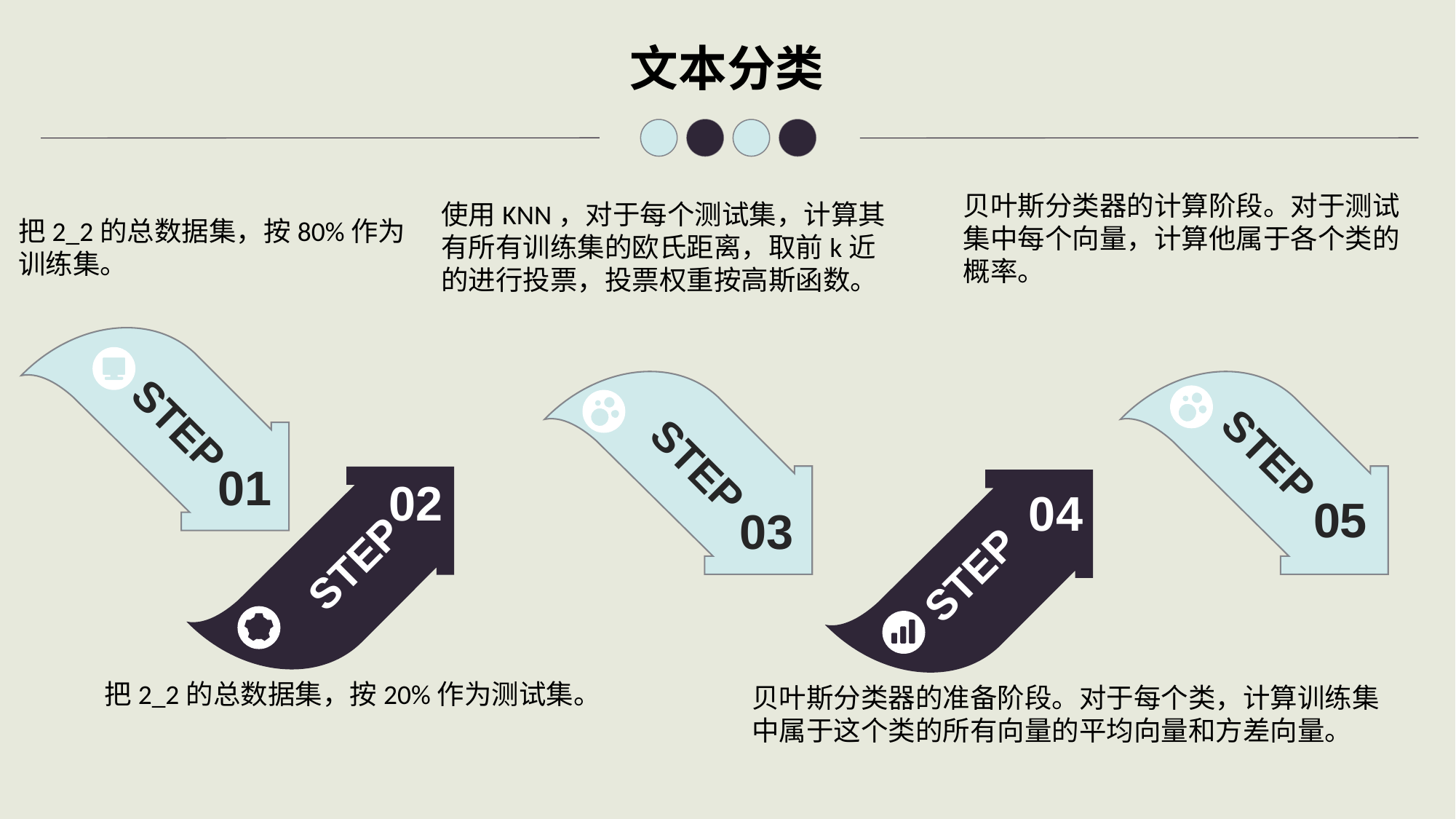

文本分类

贝叶斯分类器的计算阶段。对于测试集中每个向量，计算他属于各个类的概率。
使用KNN，对于每个测试集，计算其有所有训练集的欧氏距离，取前k近的进行投票，投票权重按高斯函数。
把2_2的总数据集，按80%作为训练集。

STEP
STEP
STEP
01

02

04
05
03
STEP
STEP

把2_2的总数据集，按20%作为测试集。
贝叶斯分类器的准备阶段。对于每个类，计算训练集中属于这个类的所有向量的平均向量和方差向量。